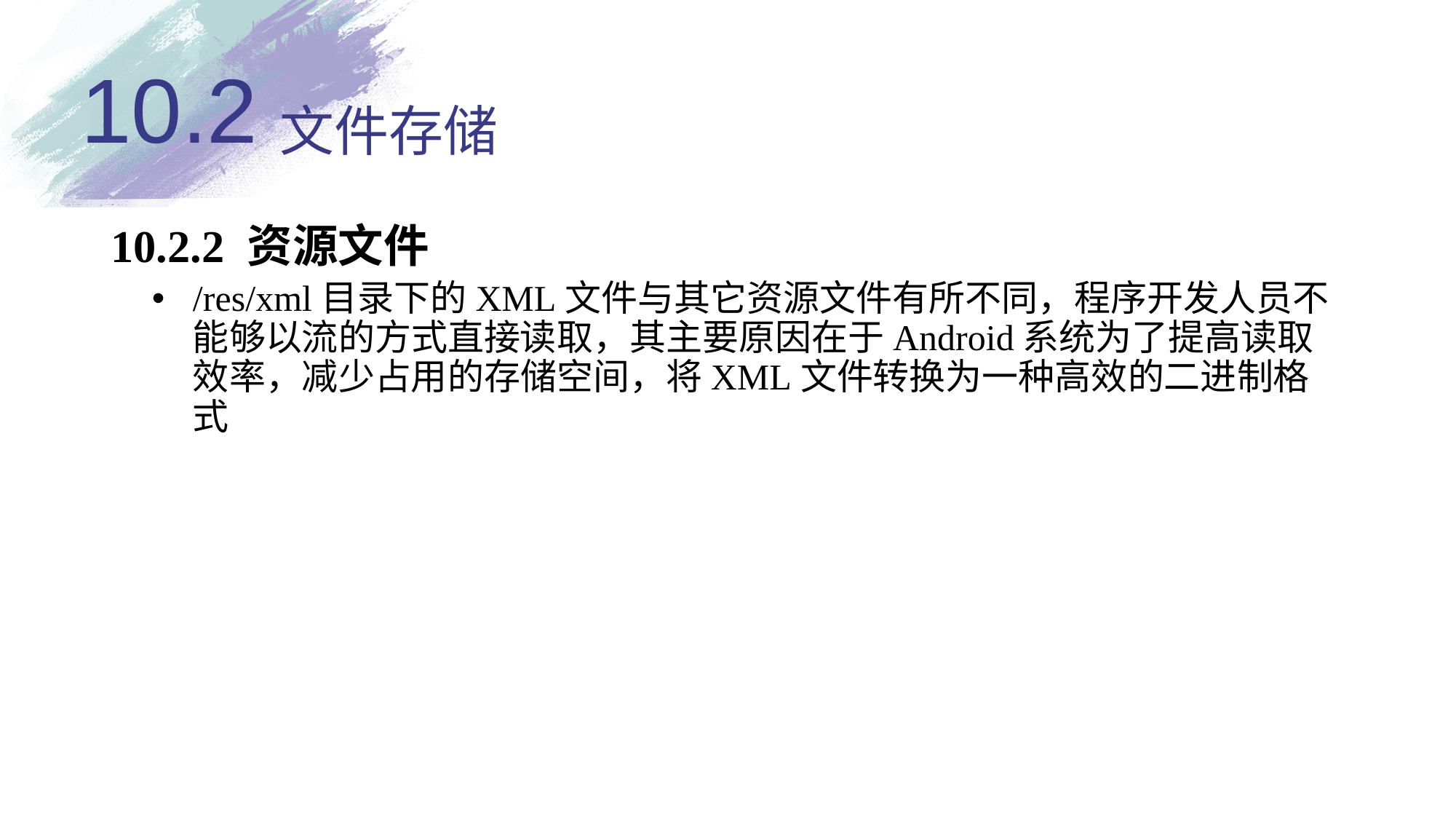

10.2
# 文件存储
10.2.2 资源文件
/res/xml目录下的XML文件与其它资源文件有所不同，程序开发人员不能够以流的方式直接读取，其主要原因在于Android系统为了提高读取效率，减少占用的存储空间，将XML文件转换为一种高效的二进制格式